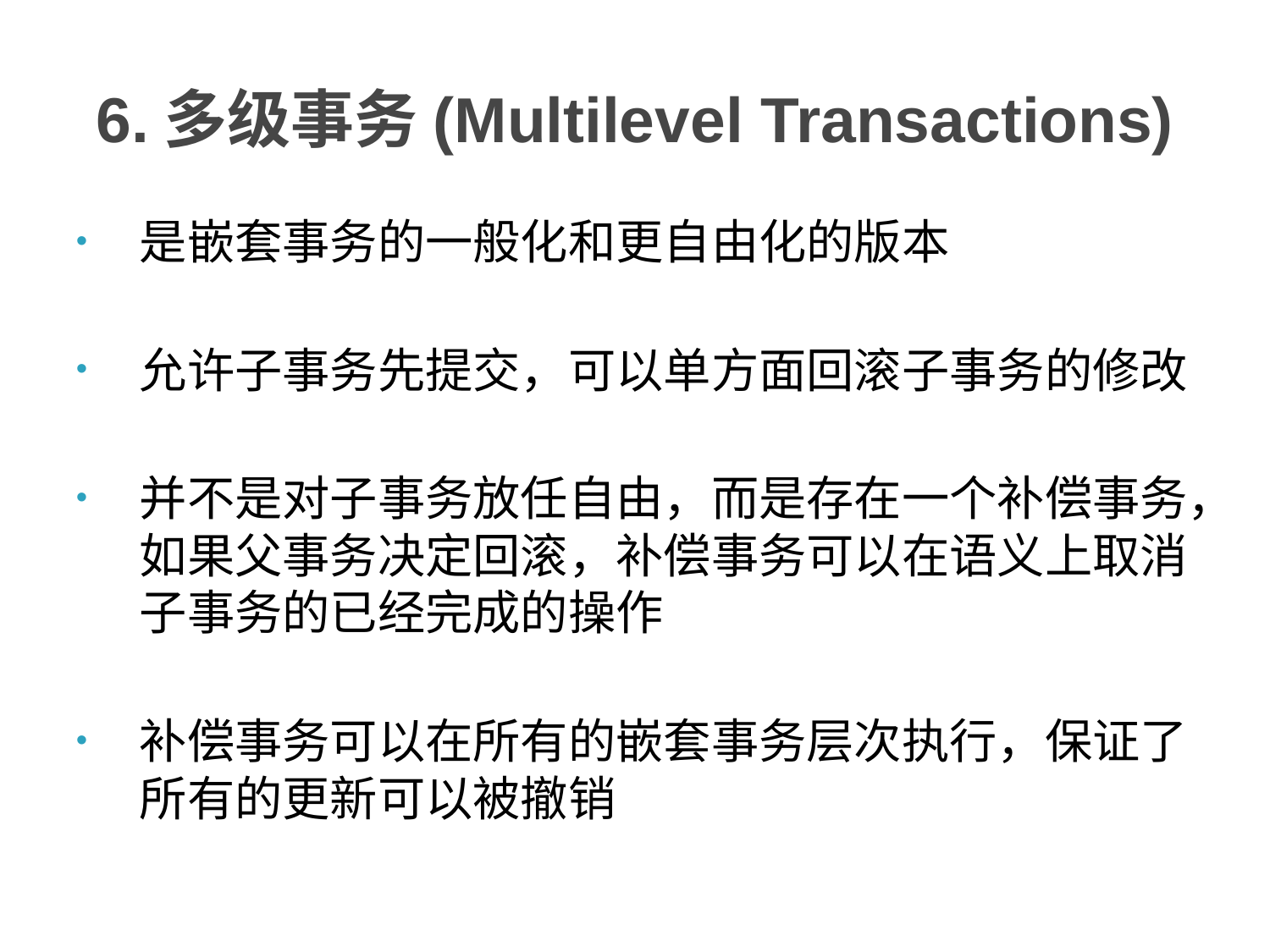

# 6.多级事务(Multilevel Transactions)
是嵌套事务的一般化和更自由化的版本

允许子事务先提交，可以单方面回滚子事务的修改

并不是对子事务放任自由，而是存在一个补偿事务，如果父事务决定回滚，补偿事务可以在语义上取消子事务的已经完成的操作

补偿事务可以在所有的嵌套事务层次执行，保证了所有的更新可以被撤销